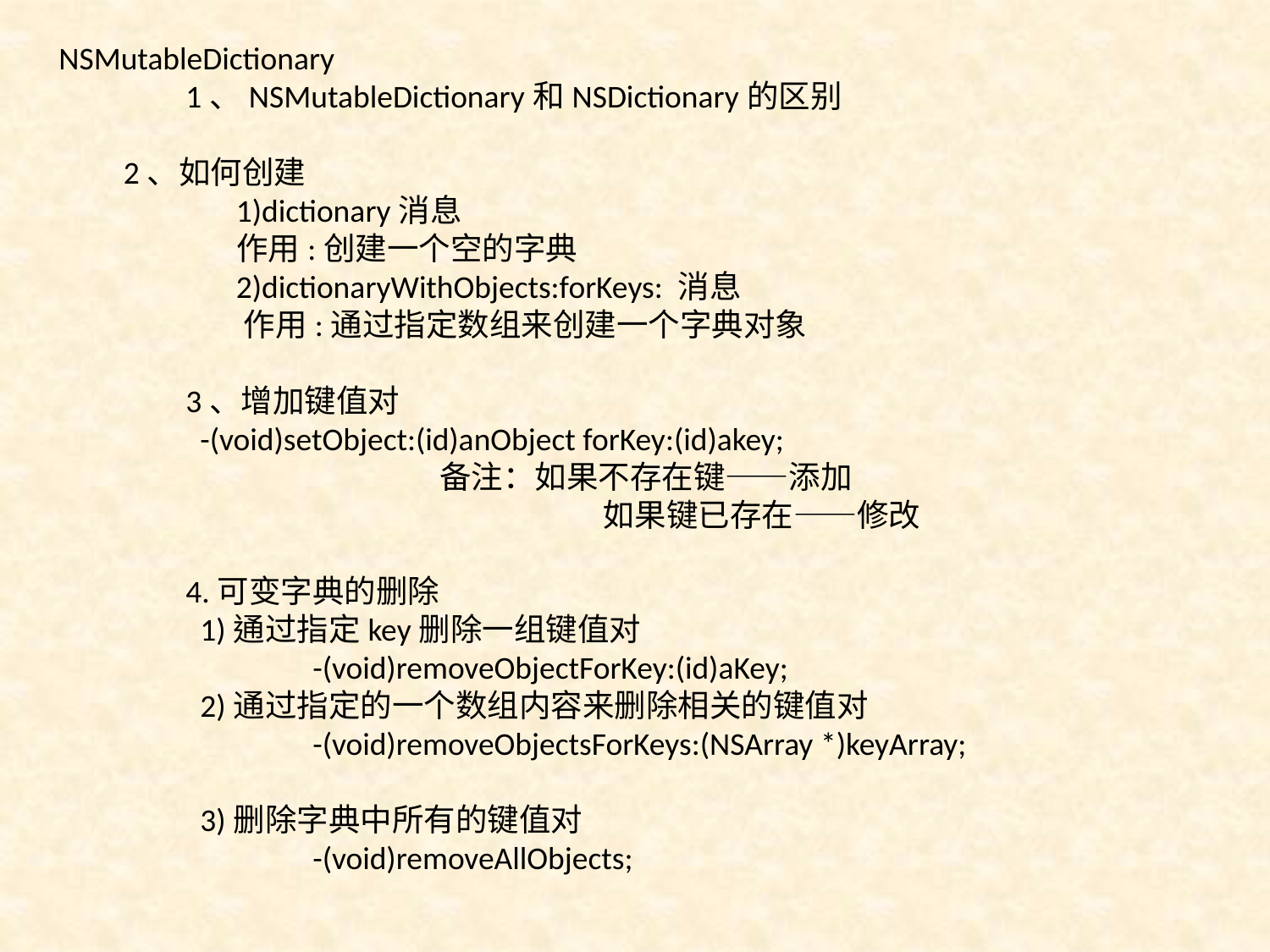

NSMutableDictionary
	1、NSMutableDictionary和NSDictionary的区别

         2、如何创建
	       1)dictionary消息
	      作用:创建一个空的字典
	       2)dictionaryWithObjects:forKeys: 消息
	       作用:通过指定数组来创建一个字典对象

	3、增加键值对
	  -(void)setObject:(id)anObject forKey:(id)akey;
			备注：如果不存在键——添加
				    如果键已存在——修改

	4.可变字典的删除
	  1)通过指定key删除一组键值对
		-(void)removeObjectForKey:(id)aKey;
	  2)通过指定的一个数组内容来删除相关的键值对
		-(void)removeObjectsForKeys:(NSArray *)keyArray;

	  3)删除字典中所有的键值对
		-(void)removeAllObjects;